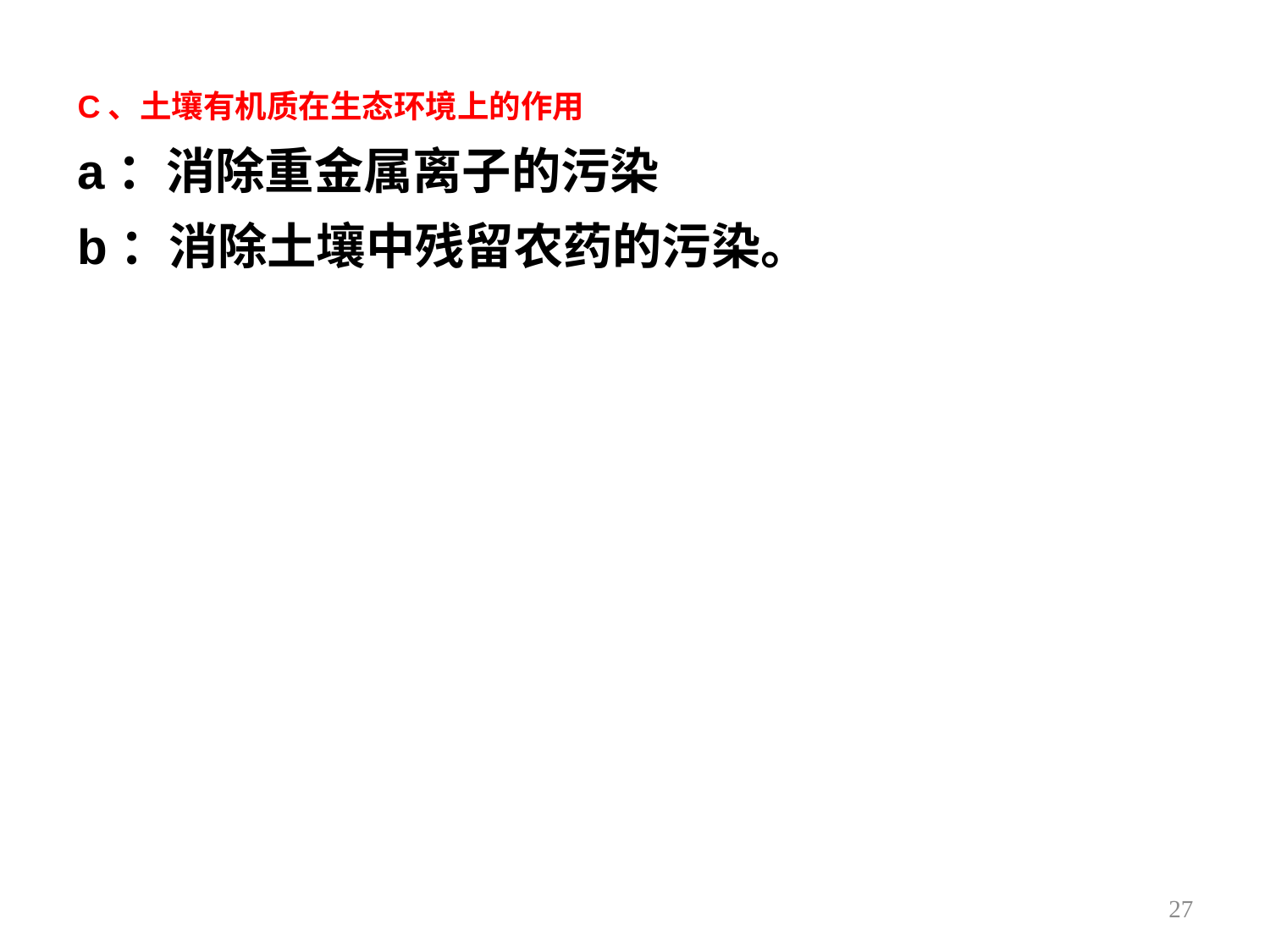

C、土壤有机质在生态环境上的作用
a：消除重金属离子的污染
b：消除土壤中残留农药的污染。
27